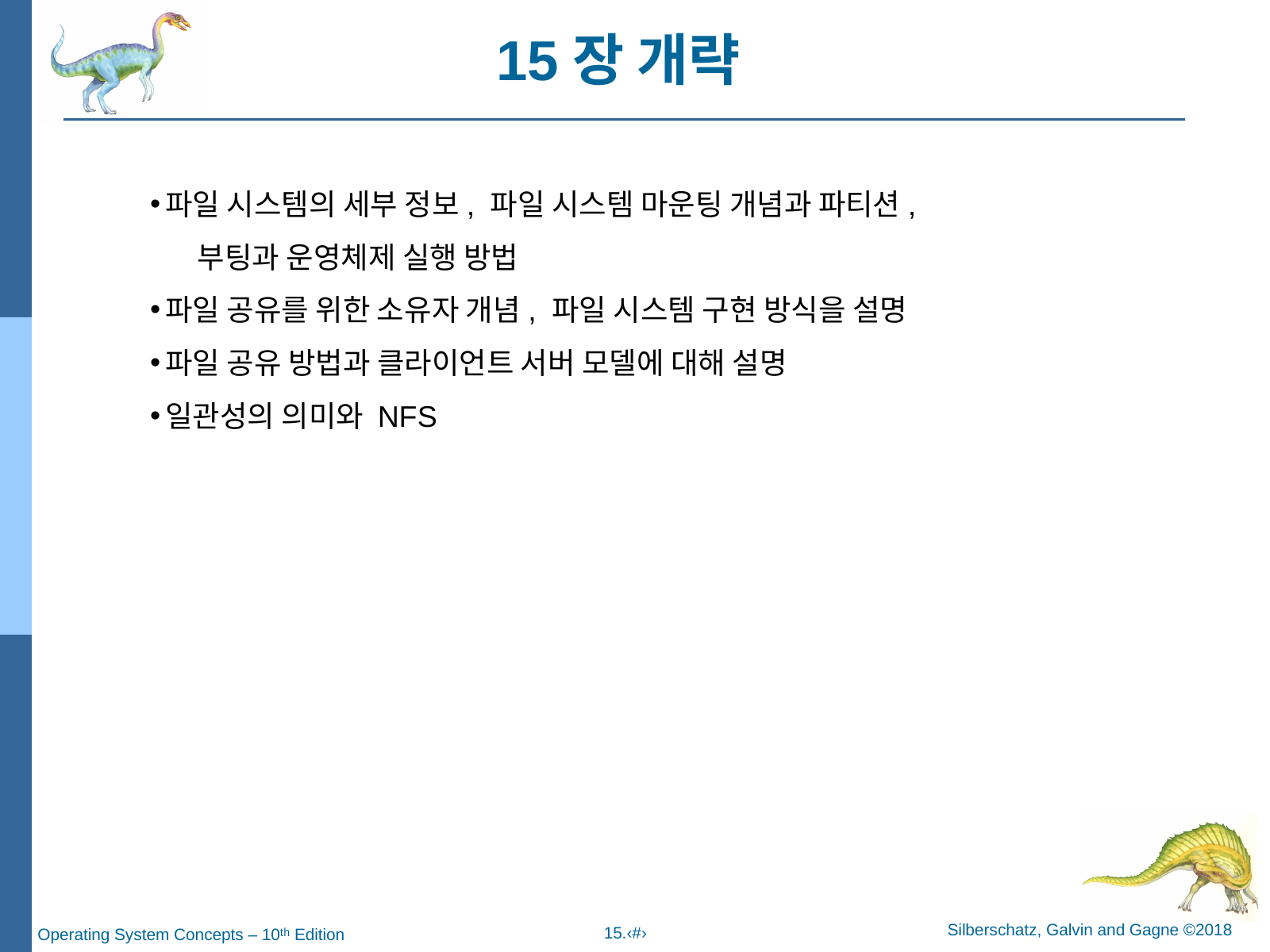

15장 개략

파일 시스템의 세부 정보, 파일 시스템 마운팅 개념과 파티션,                                  부팅과 운영체제 실행 방법
파일 공유를 위한 소유자 개념, 파일 시스템 구현 방식을 설명
파일 공유 방법과 클라이언트 서버 모델에 대해 설명
일관성의 의미와 NFS

Silberschatz, Galvin and Gagne ©2018
15.‹#›
Operating System Concepts – 10ᵗʰ Edition